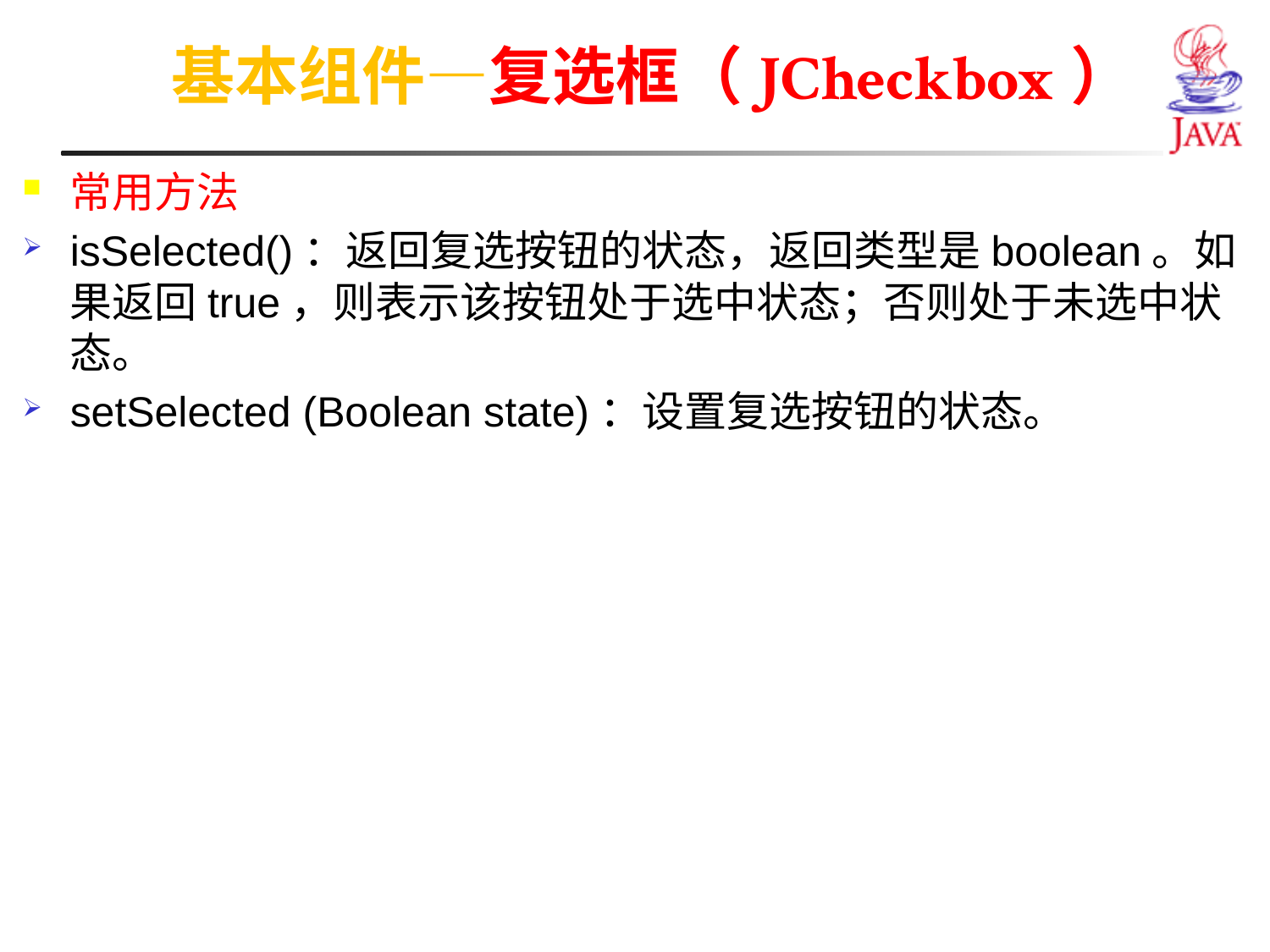

基本组件—复选框（JCheckbox）

常用方法
isSelected()：返回复选按钮的状态，返回类型是boolean。如果返回true，则表示该按钮处于选中状态；否则处于未选中状态。
setSelected (Boolean state)：设置复选按钮的状态。